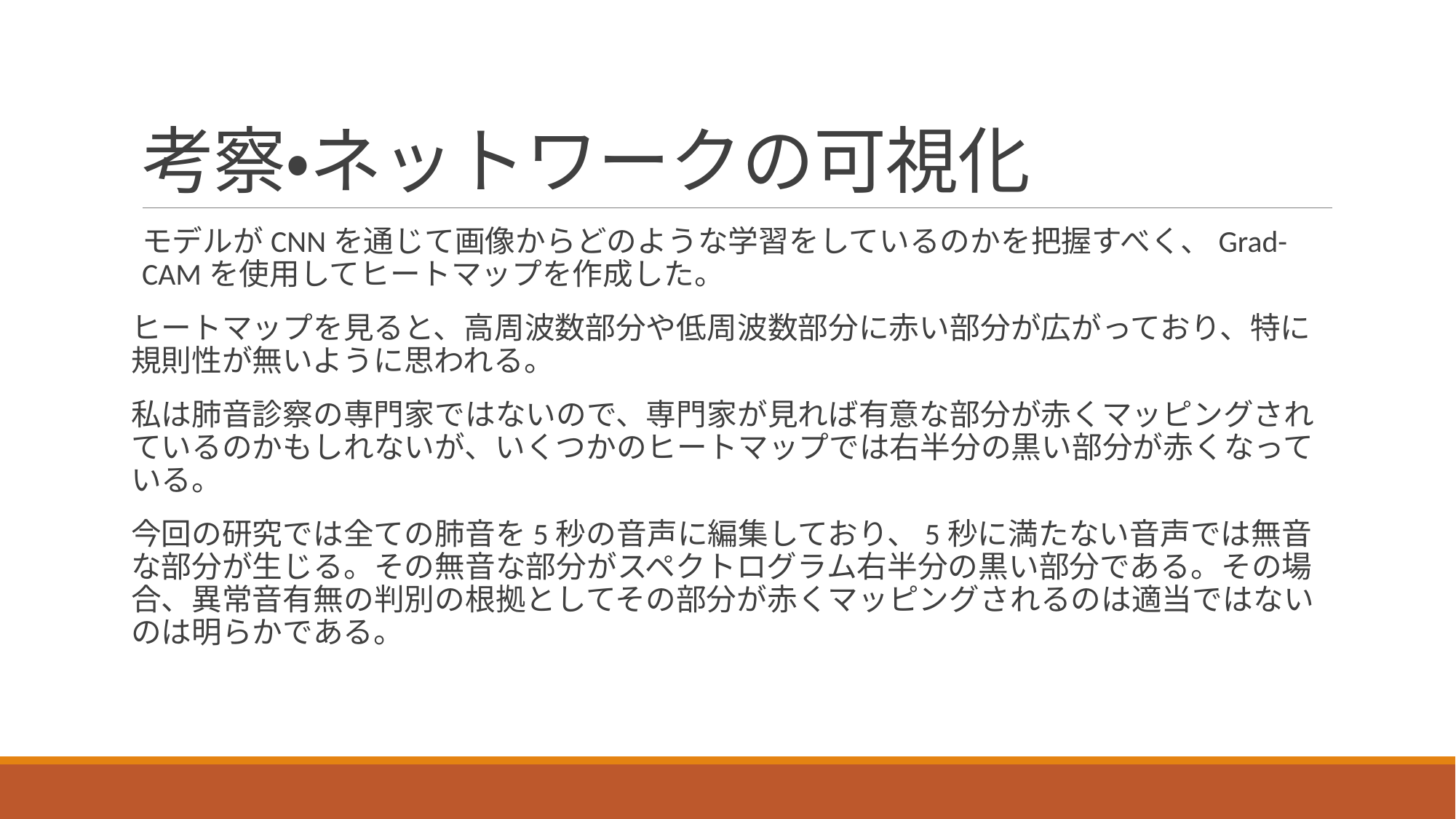

# 考察・ネットワークの可視化
モデルがCNNを通じて画像からどのような学習をしているのかを把握すべく、Grad-CAMを使用してヒートマップを作成した。
ヒートマップを見ると、高周波数部分や低周波数部分に赤い部分が広がっており、特に規則性が無いように思われる。
私は肺音診察の専門家ではないので、専門家が見れば有意な部分が赤くマッピングされているのかもしれないが、いくつかのヒートマップでは右半分の黒い部分が赤くなっている。
今回の研究では全ての肺音を5秒の音声に編集しており、5秒に満たない音声では無音な部分が生じる。その無音な部分がスペクトログラム右半分の黒い部分である。その場合、異常音有無の判別の根拠としてその部分が赤くマッピングされるのは適当ではないのは明らかである。